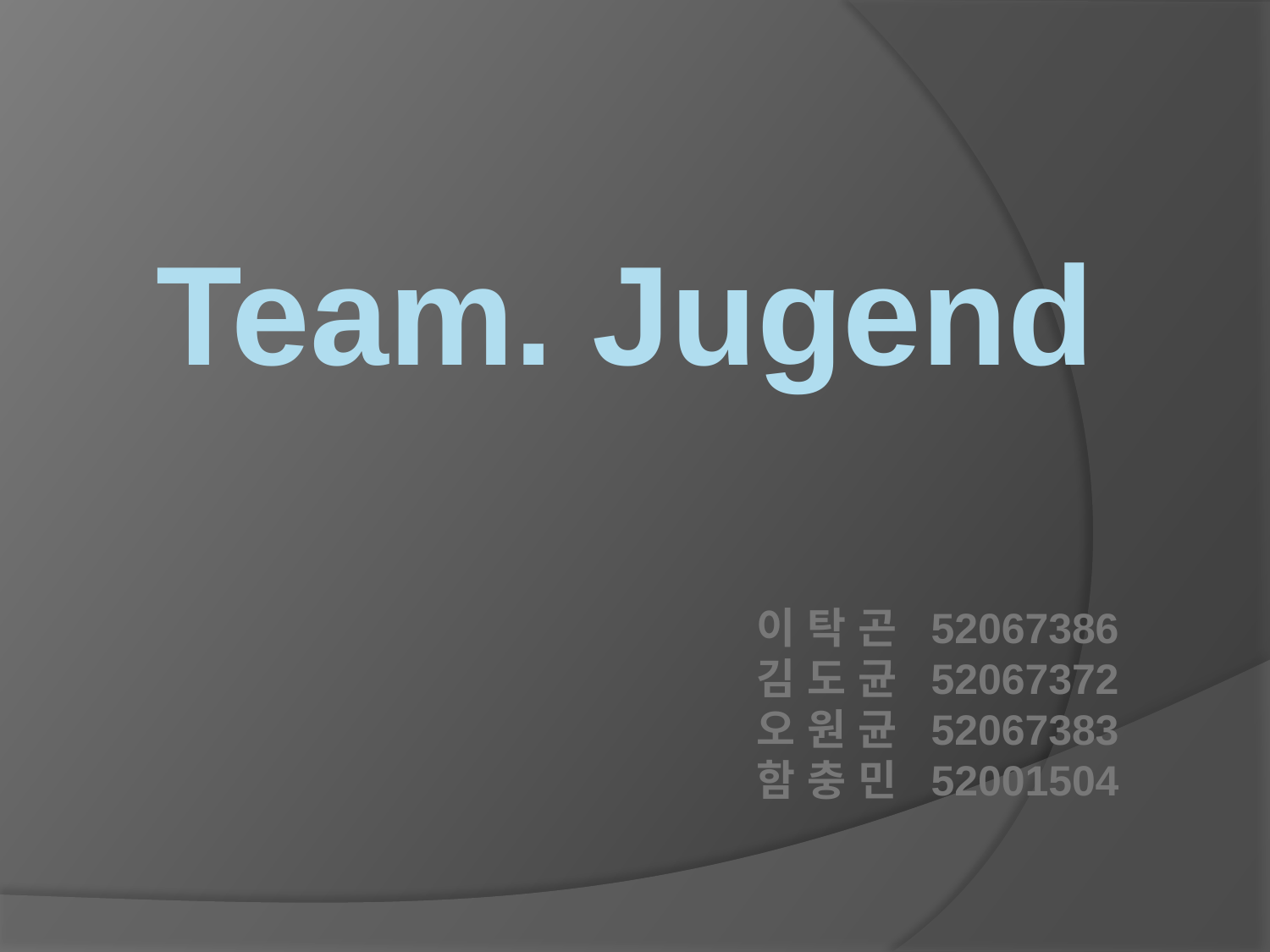

Team. Jugend
이 탁 곤  52067386
김 도 균  52067372
오 원 균  52067383
함 충 민  52001504